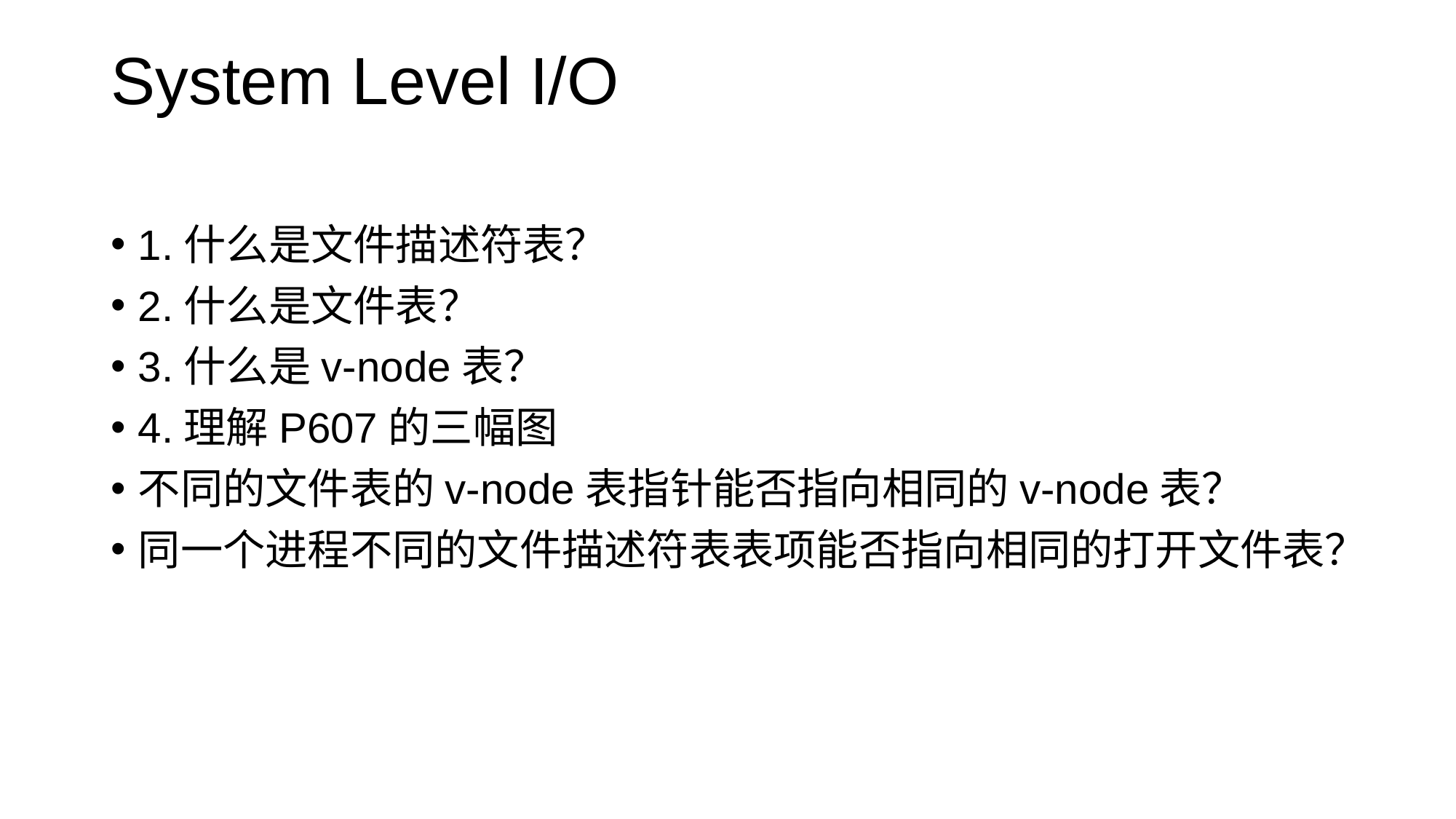

# System Level I/O
1.什么是文件描述符表？
2.什么是文件表？
3.什么是v-node表？
4.理解P607的三幅图
不同的文件表的v-node表指针能否指向相同的v-node表？
同一个进程不同的文件描述符表表项能否指向相同的打开文件表？